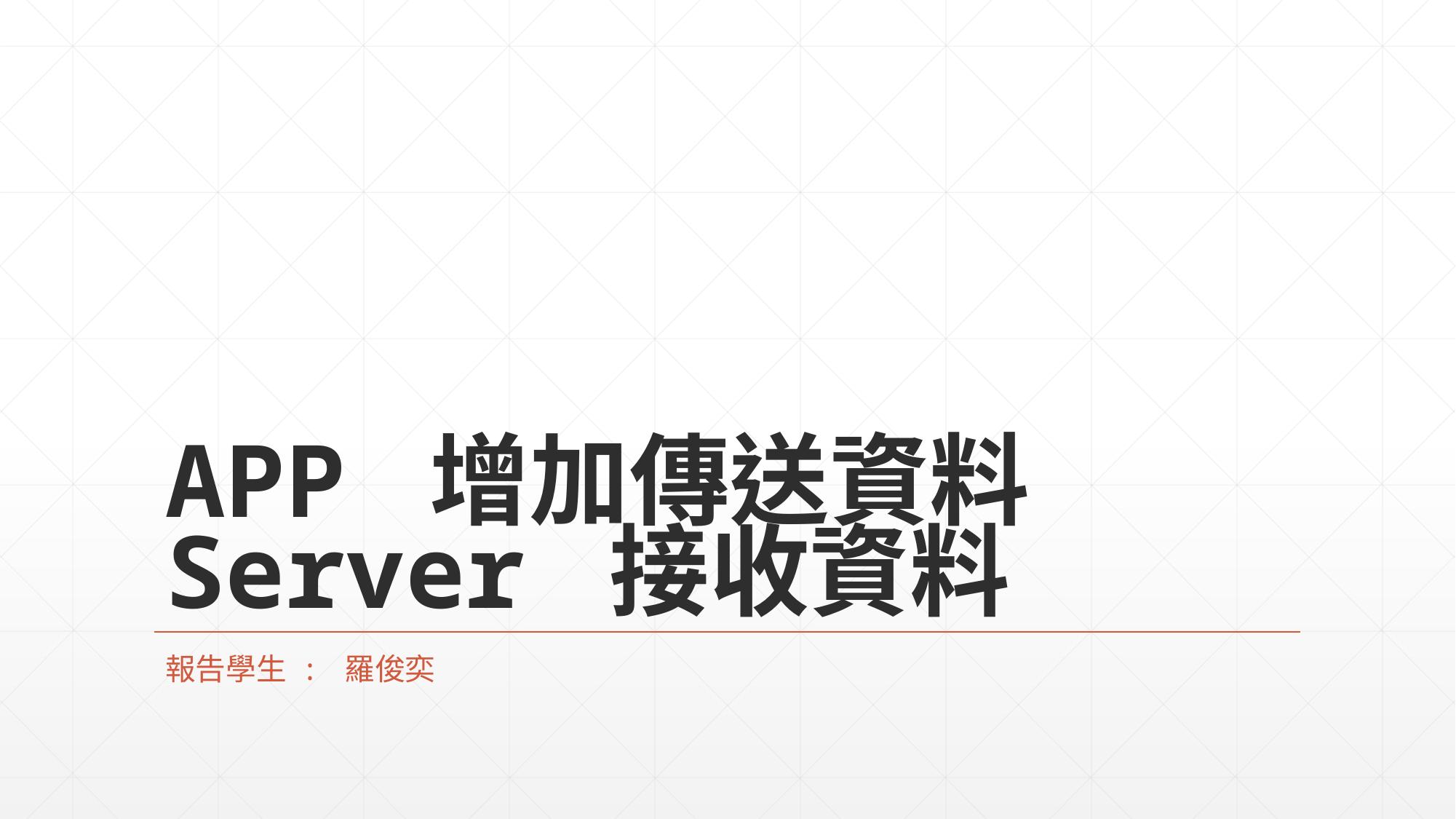

# APP 增加傳送資料 Server 接收資料
報告學生 : 羅俊奕